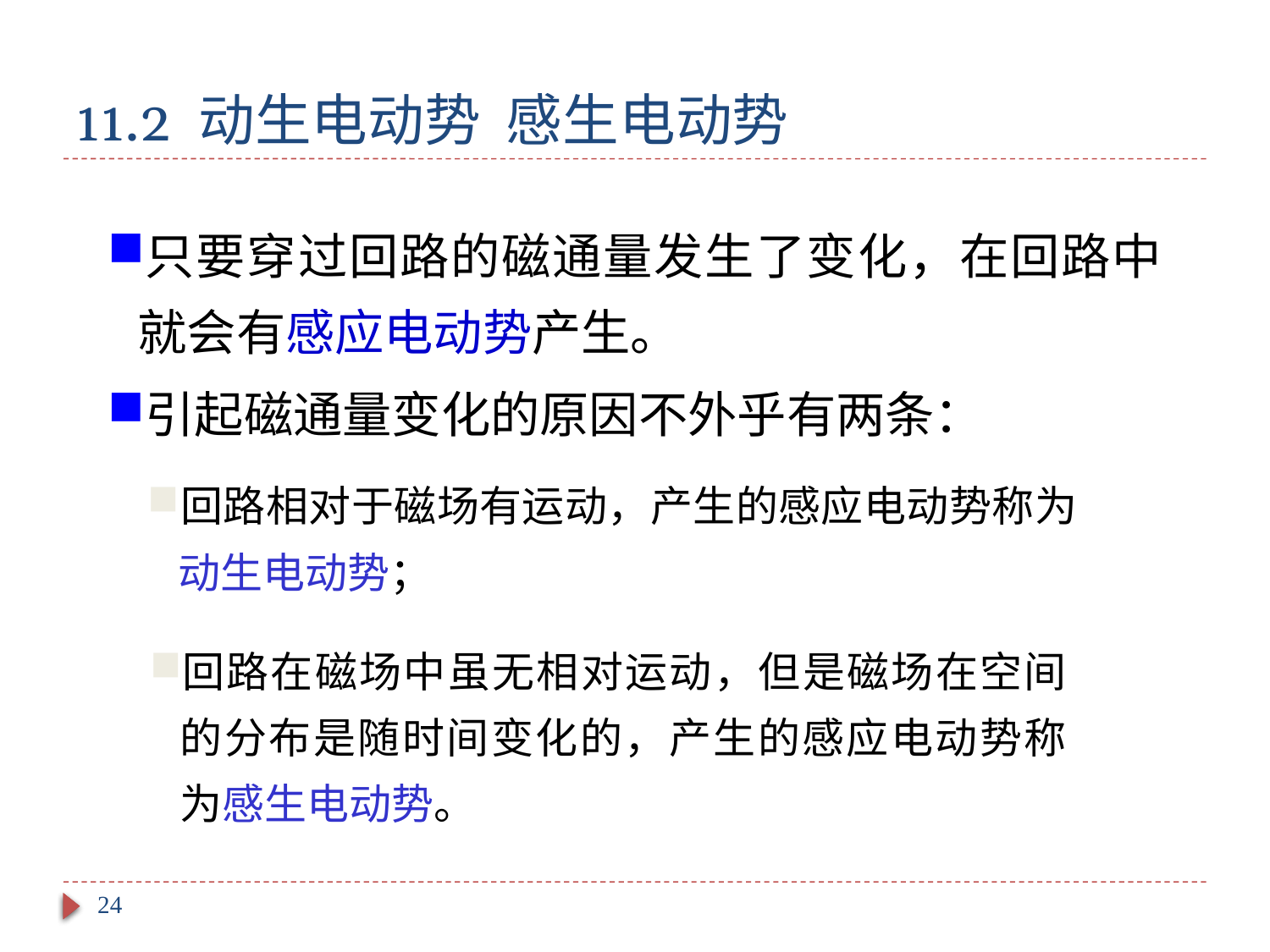

# 11.2 动生电动势  感生电动势
只要穿过回路的磁通量发生了变化，在回路中就会有感应电动势产生。
引起磁通量变化的原因不外乎有两条：
回路相对于磁场有运动，产生的感应电动势称为动生电动势；
回路在磁场中虽无相对运动，但是磁场在空间的分布是随时间变化的，产生的感应电动势称为感生电动势。
24